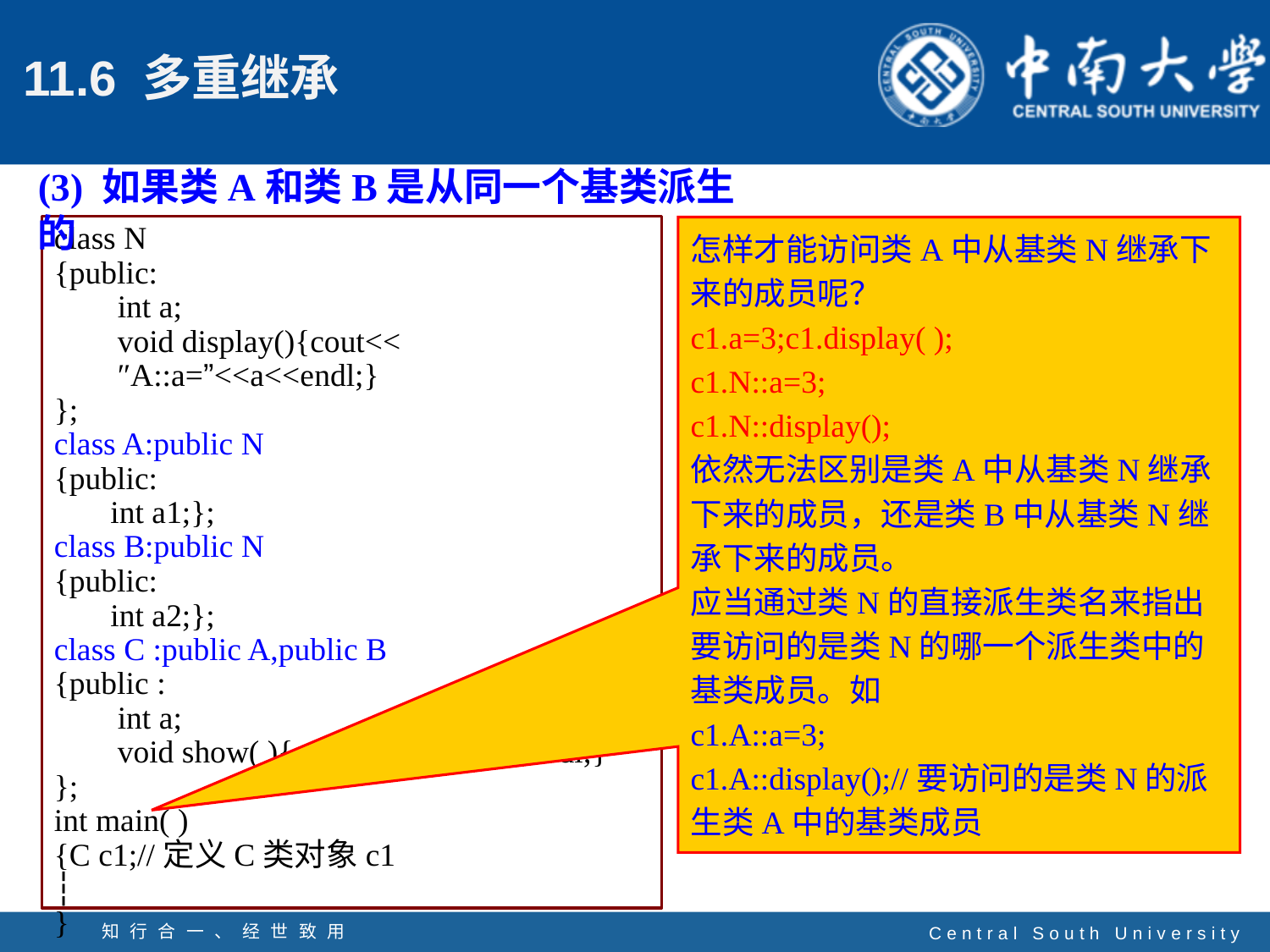

(3) 如果类A和类B是从同一个基类派生的
class N
{public:
int a;
void display(){cout<<″A::a=”<<a<<endl;}
};
class A:public N
{public:
       int a1;};
class B:public N
{public:
       int a2;};
class C :public A,public B
{public :
int a;
void show( ){cout<<″a=″<<a<<endl;}
};
int main( )
{C c1;//定义C类对象c1
┆
}

怎样才能访问类A中从基类N继承下来的成员呢？
c1.a=3;c1.display( );
c1.N::a=3;
c1.N::display();
依然无法区别是类A中从基类N继承下来的成员，还是类B中从基类N继承下来的成员。
应当通过类N的直接派生类名来指出要访问的是类N的哪一个派生类中的基类成员。如
c1.A::a=3;
c1.A::display();//要访问的是类N的派生类A中的基类成员

知行合一、经世致用
自强不息 厚德载物
Central South University